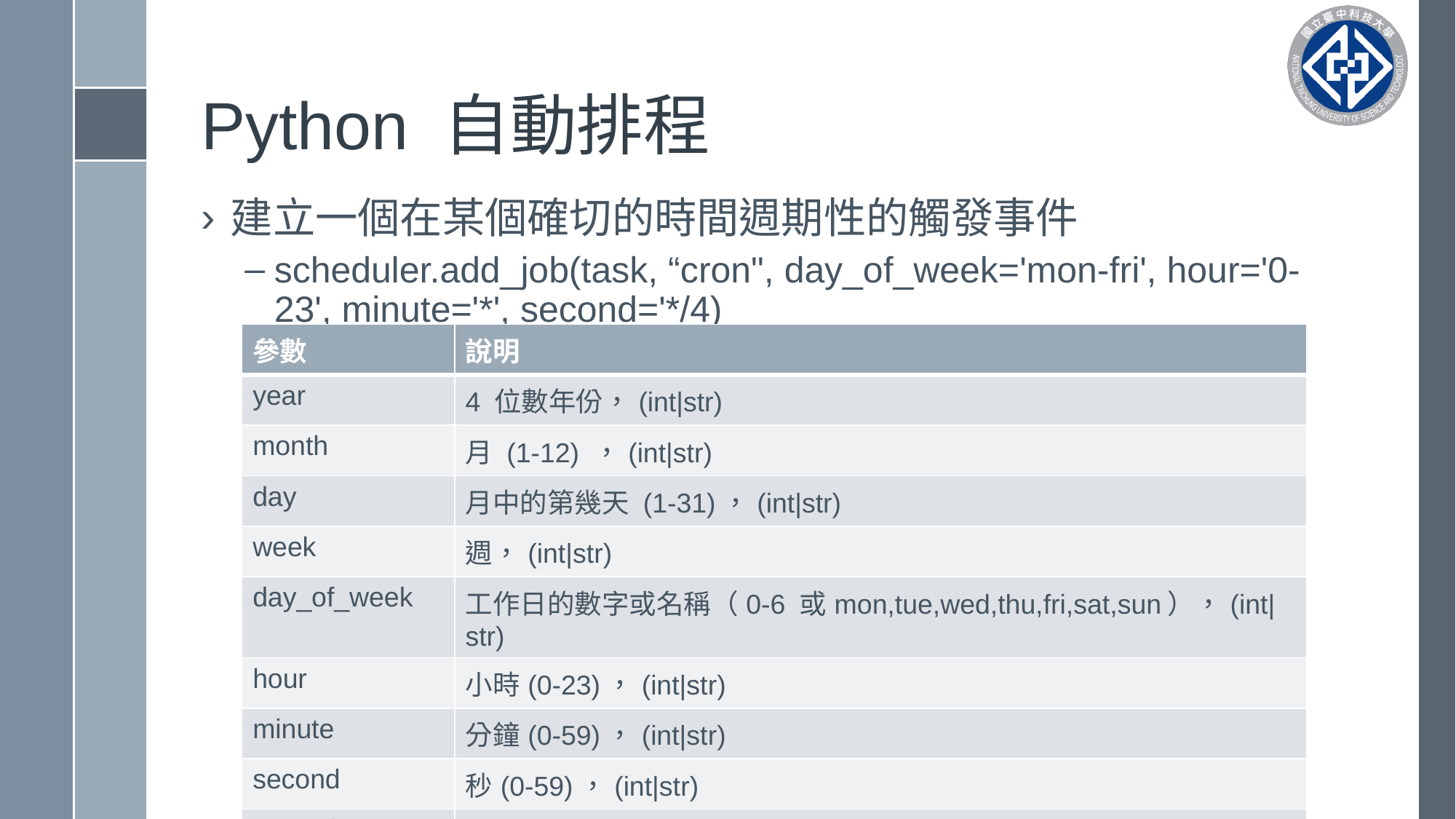

# Python 自動排程
建立一個在某個確切的時間週期性的觸發事件
scheduler.add_job(task, “cron", day_of_week='mon-fri', hour='0-23', minute='*', second='*/4)

| 參數 | 說明 |
| --- | --- |
| year | 4 位數年份，(int|str) |
| month | 月 (1-12) ，(int|str) |
| day | 月中的第幾天 (1-31)，(int|str) |
| week | 週，(int|str) |
| day\_of\_week | 工作日的數字或名稱（0-6 或mon,tue,wed,thu,fri,sat,sun），(int|str) |
| hour | 小時(0-23)，(int|str) |
| minute | 分鐘(0-59)，(int|str) |
| second | 秒(0-59)，(int|str) |
| start\_date | 最早觸發的日期/時間 |
| end\_date | 觸發的最晚日期/時間 |